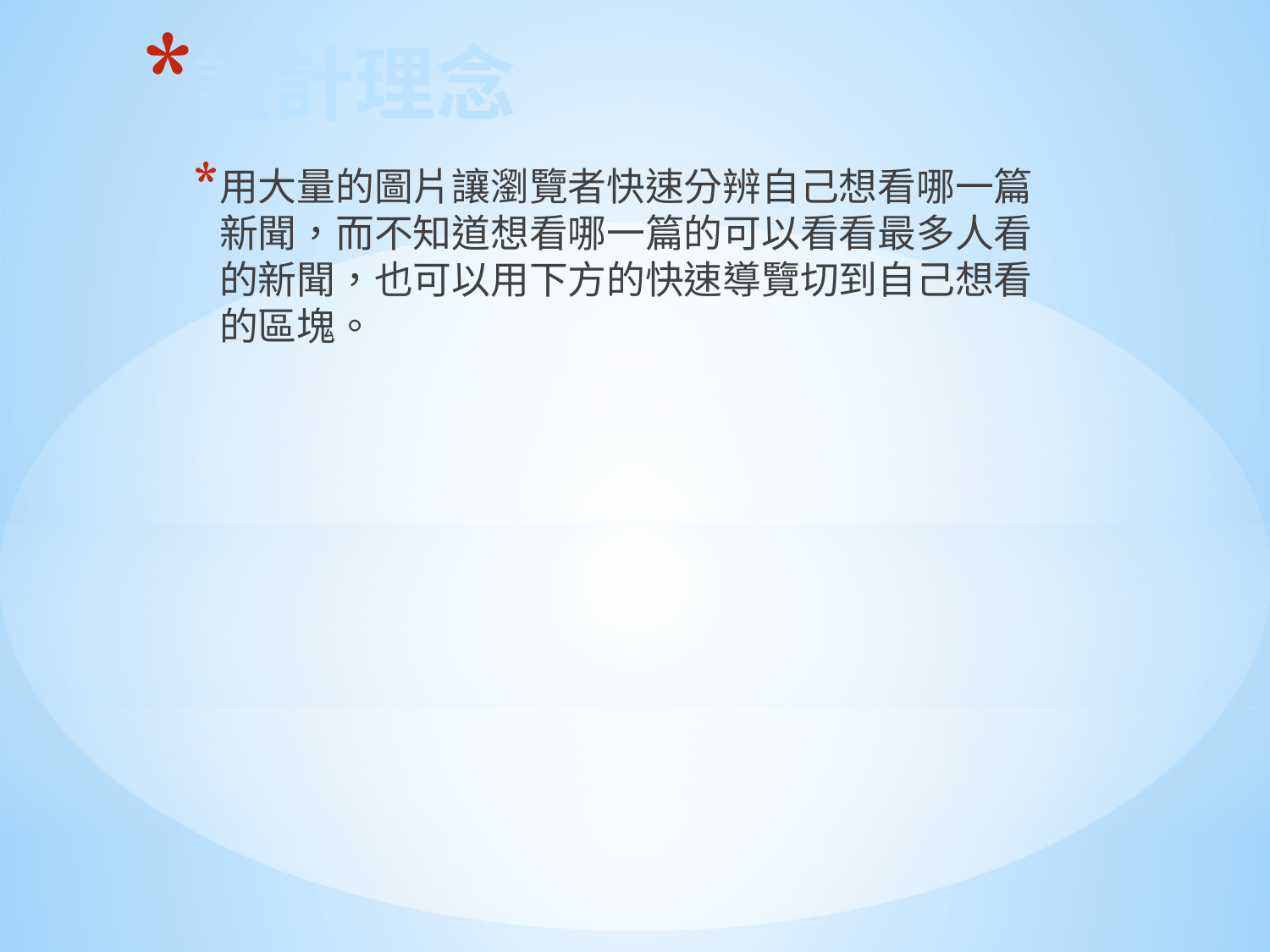

# 設計理念
用大量的圖片讓瀏覽者快速分辨自己想看哪一篇新聞，而不知道想看哪一篇的可以看看最多人看的新聞，也可以用下方的快速導覽切到自己想看的區塊。